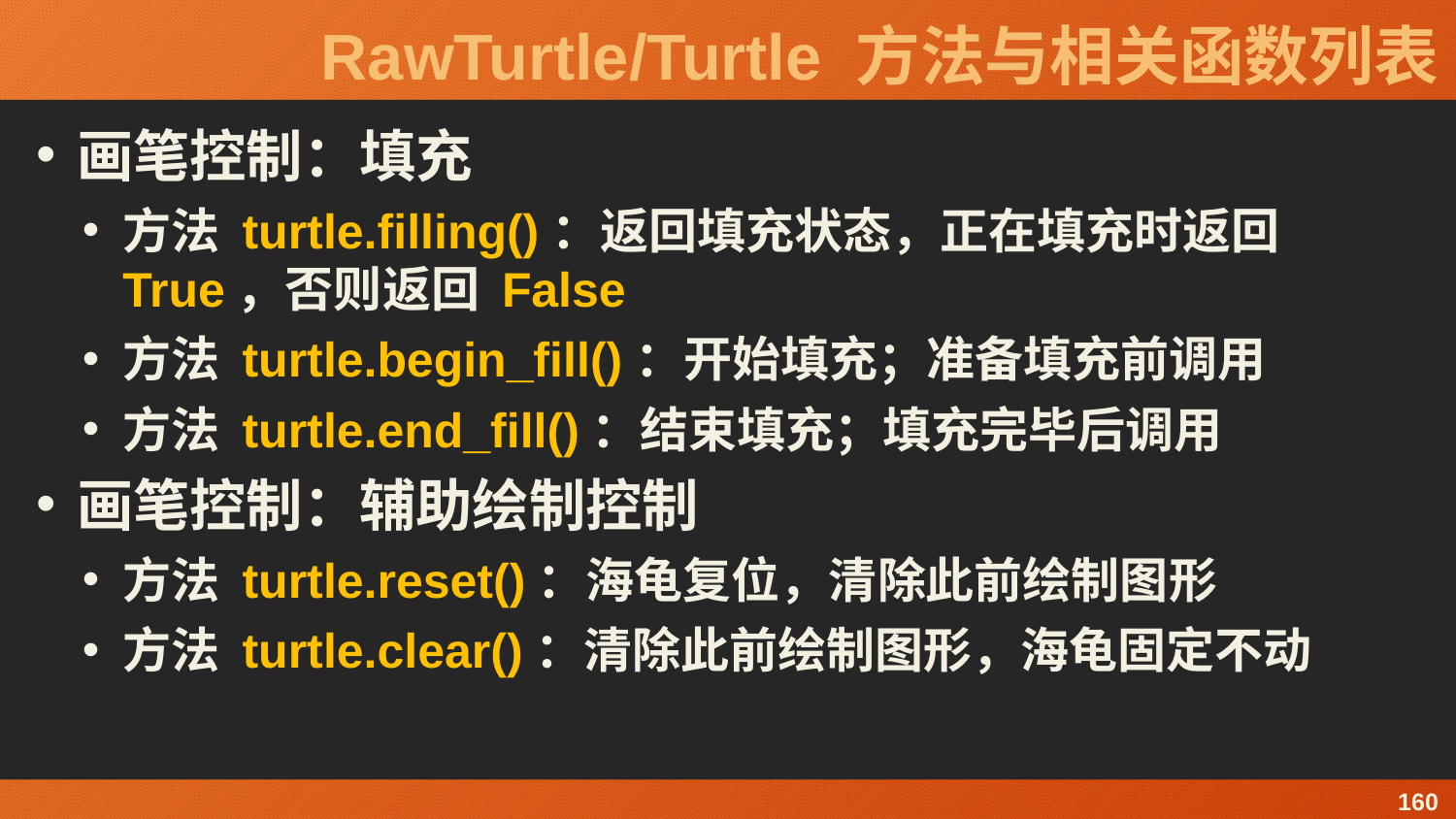

# RawTurtle/Turtle 方法与相关函数列表
画笔控制：填充
方法 turtle.filling()：返回填充状态，正在填充时返回 True，否则返回 False
方法 turtle.begin_fill()：开始填充；准备填充前调用
方法 turtle.end_fill()：结束填充；填充完毕后调用
画笔控制：辅助绘制控制
方法 turtle.reset()：海龟复位，清除此前绘制图形
方法 turtle.clear()：清除此前绘制图形，海龟固定不动
160